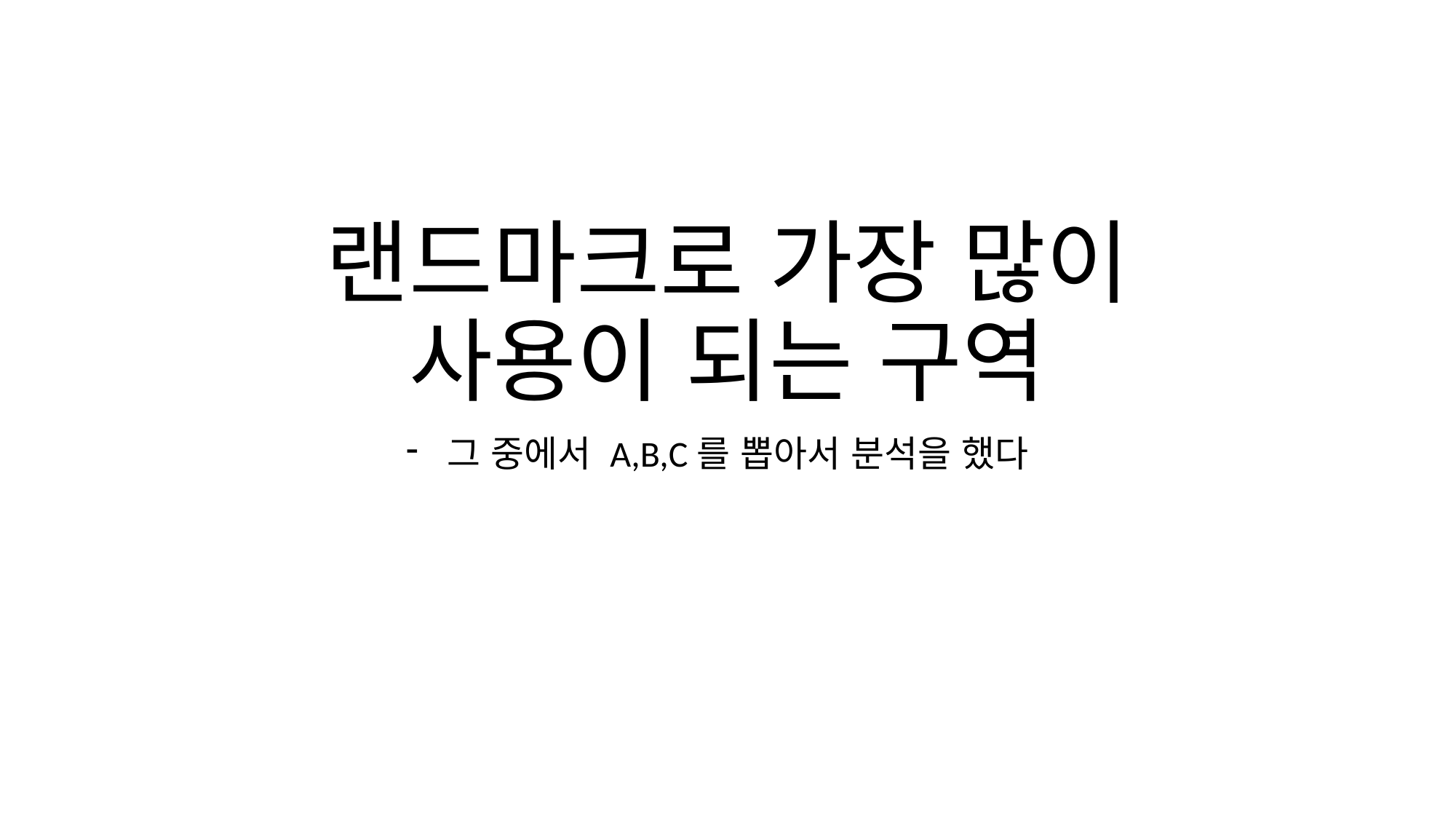

# 랜드마크로 가장 많이 사용이 되는 구역
그 중에서 A,B,C를 뽑아서 분석을 했다